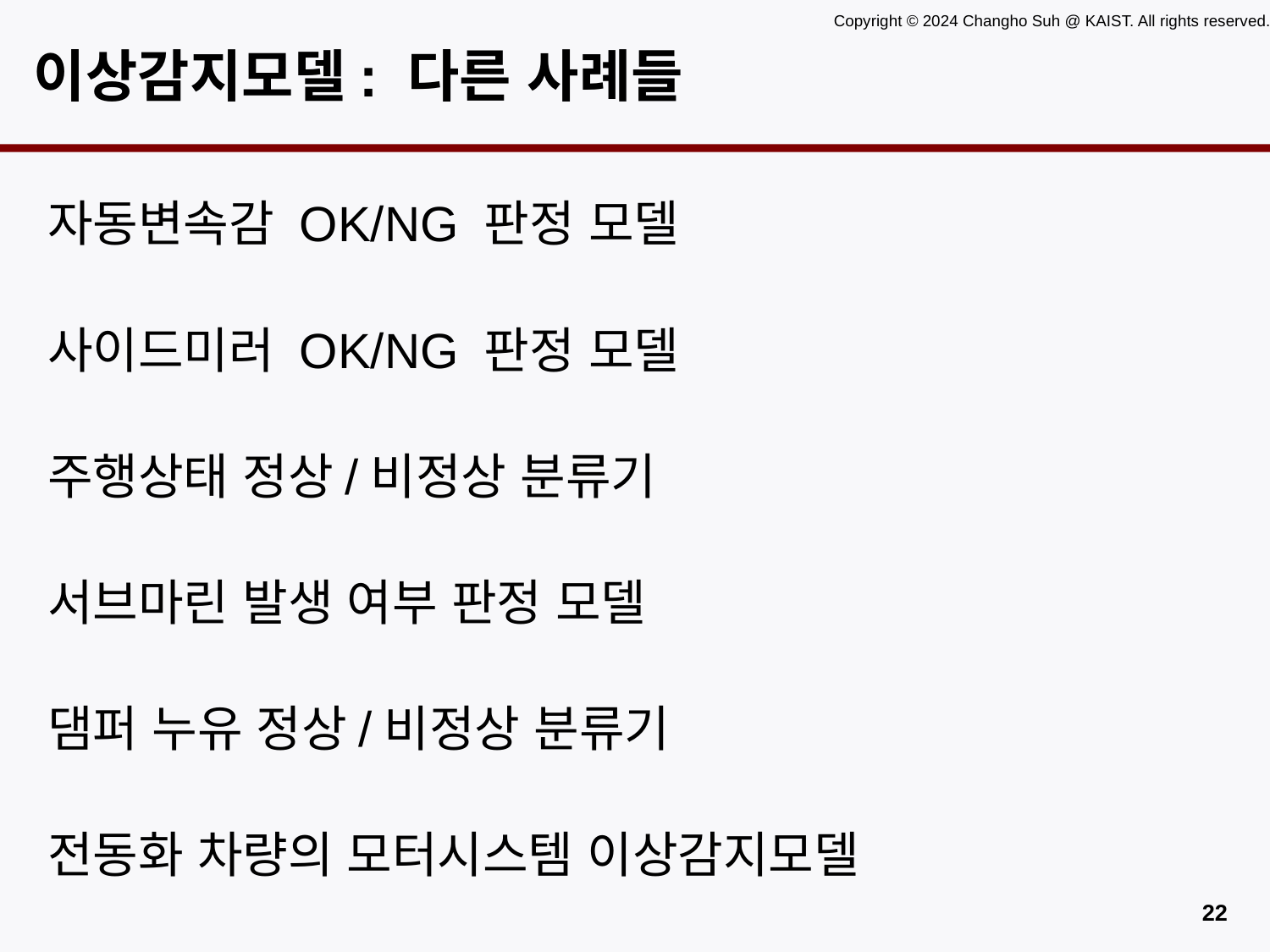

이상감지모델: 다른 사례들
자동변속감 OK/NG 판정 모델
사이드미러 OK/NG 판정 모델
주행상태 정상/비정상 분류기
서브마린 발생 여부 판정 모델
댐퍼 누유 정상/비정상 분류기
전동화 차량의 모터시스템 이상감지모델
22